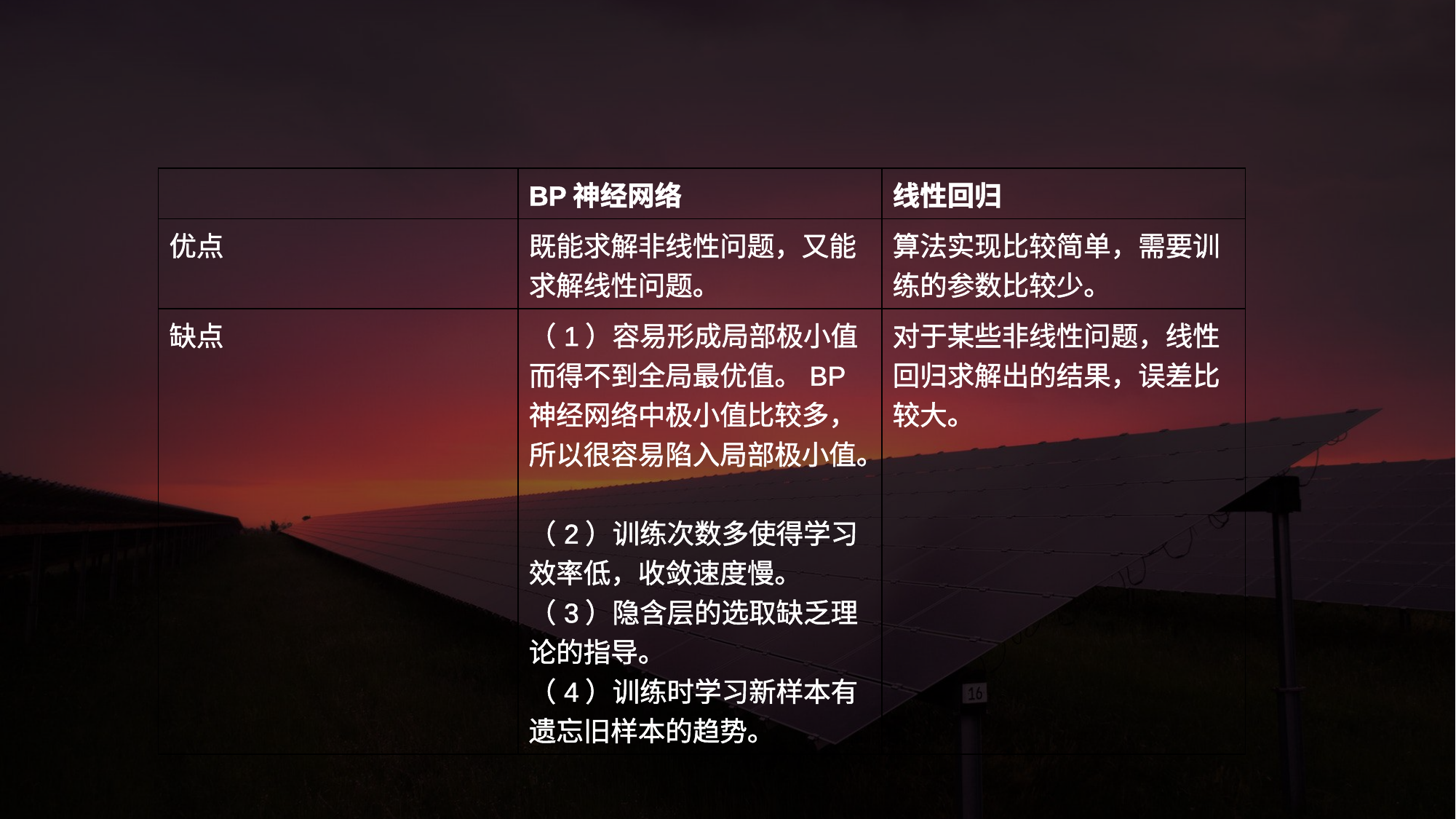

|  | BP神经网络 | 线性回归 |
| --- | --- | --- |
| 优点 | 既能求解非线性问题，又能求解线性问题。 | 算法实现比较简单，需要训练的参数比较少。 |
| 缺点 | （1）容易形成局部极小值而得不到全局最优值。BP神经网络中极小值比较多，所以很容易陷入局部极小值。 （2）训练次数多使得学习效率低，收敛速度慢。 （3）隐含层的选取缺乏理论的指导。 （4）训练时学习新样本有遗忘旧样本的趋势。 | 对于某些非线性问题，线性回归求解出的结果，误差比较大。 |